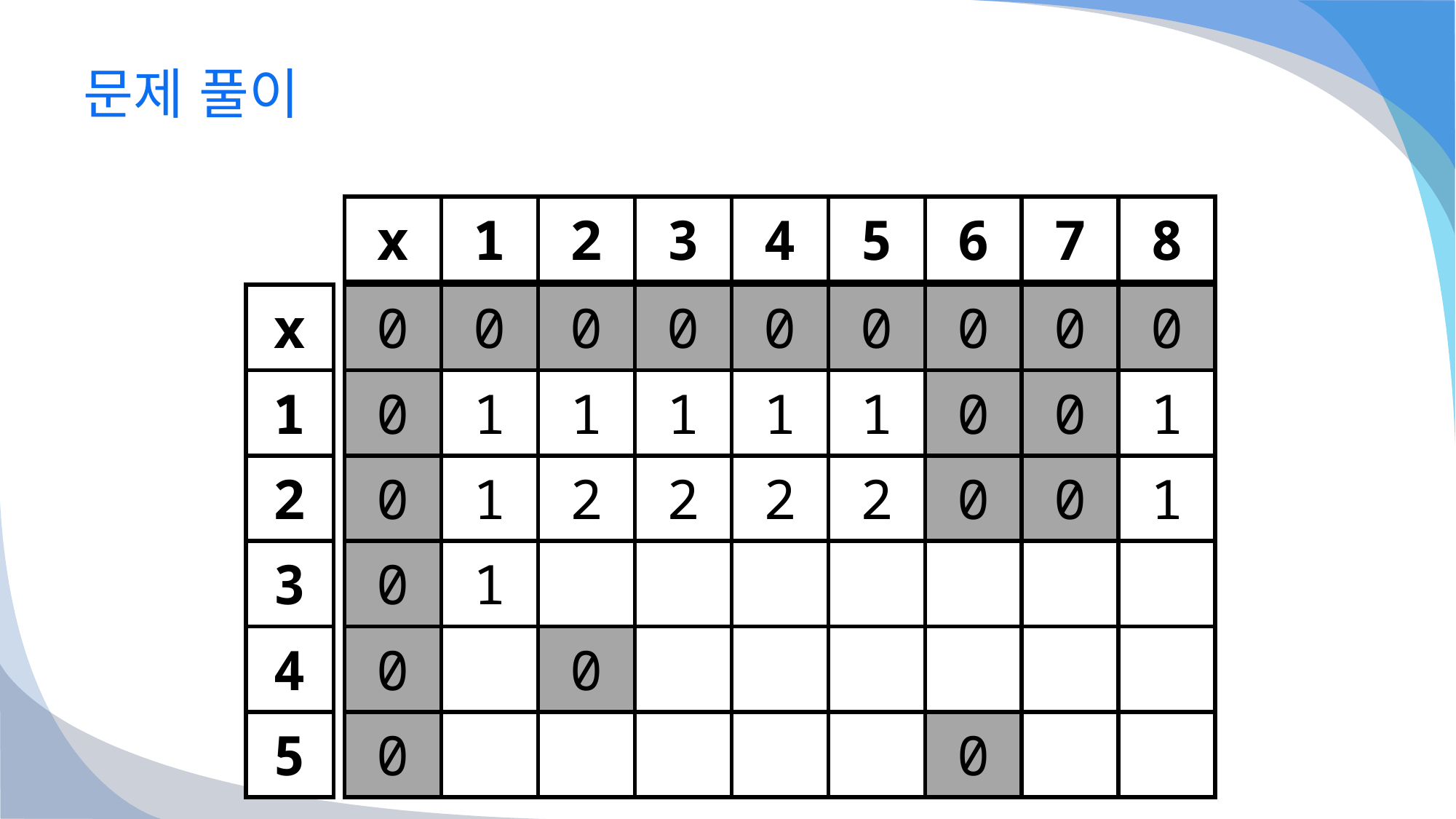

# 문제 풀이
| x | 1 | 2 | 3 | 4 | 5 | 6 | 7 | 8 |
| --- | --- | --- | --- | --- | --- | --- | --- | --- |
| x |
| --- |
| 1 |
| 2 |
| 3 |
| 4 |
| 5 |
| 0 | 0 | 0 | 0 | 0 | 0 | 0 | 0 | 0 |
| --- | --- | --- | --- | --- | --- | --- | --- | --- |
| 0 | 1 | 1 | 1 | 1 | 1 | 0 | 0 | 1 |
| 0 | 1 | 2 | 2 | 2 | 2 | 0 | 0 | 1 |
| 0 | 1 |  |  |  |  |  |  |  |
| 0 |  | 0 |  |  |  |  |  |  |
| 0 |  |  |  |  |  | 0 |  |  |